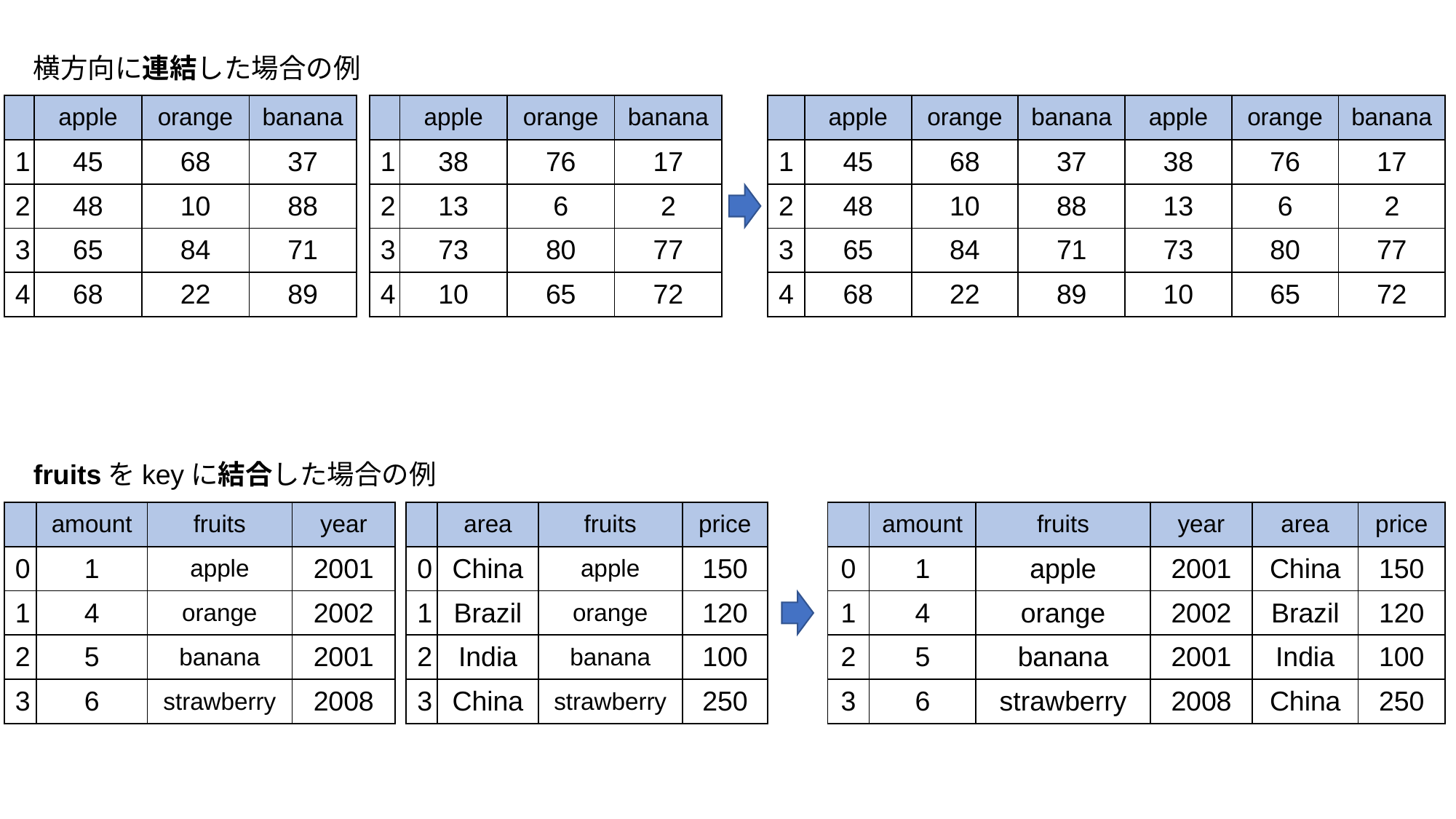

横方向に連結した場合の例
|  | apple | orange | banana |
| --- | --- | --- | --- |
| 1 | 45 | 68 | 37 |
| 2 | 48 | 10 | 88 |
| 3 | 65 | 84 | 71 |
| 4 | 68 | 22 | 89 |
|  | apple | orange | banana |
| --- | --- | --- | --- |
| 1 | 38 | 76 | 17 |
| 2 | 13 | 6 | 2 |
| 3 | 73 | 80 | 77 |
| 4 | 10 | 65 | 72 |
|  | apple | orange | banana | apple | orange | banana |
| --- | --- | --- | --- | --- | --- | --- |
| 1 | 45 | 68 | 37 | 38 | 76 | 17 |
| 2 | 48 | 10 | 88 | 13 | 6 | 2 |
| 3 | 65 | 84 | 71 | 73 | 80 | 77 |
| 4 | 68 | 22 | 89 | 10 | 65 | 72 |

fruitsをkeyに結合した場合の例
|  | area | fruits | price |
| --- | --- | --- | --- |
| 0 | China | apple | 150 |
| 1 | Brazil | orange | 120 |
| 2 | India | banana | 100 |
| 3 | China | strawberry | 250 |
|  | amount | fruits | year | area | price |
| --- | --- | --- | --- | --- | --- |
| 0 | 1 | apple | 2001 | China | 150 |
| 1 | 4 | orange | 2002 | Brazil | 120 |
| 2 | 5 | banana | 2001 | India | 100 |
| 3 | 6 | strawberry | 2008 | China | 250 |
|  | amount | fruits | year |
| --- | --- | --- | --- |
| 0 | 1 | apple | 2001 |
| 1 | 4 | orange | 2002 |
| 2 | 5 | banana | 2001 |
| 3 | 6 | strawberry | 2008 |